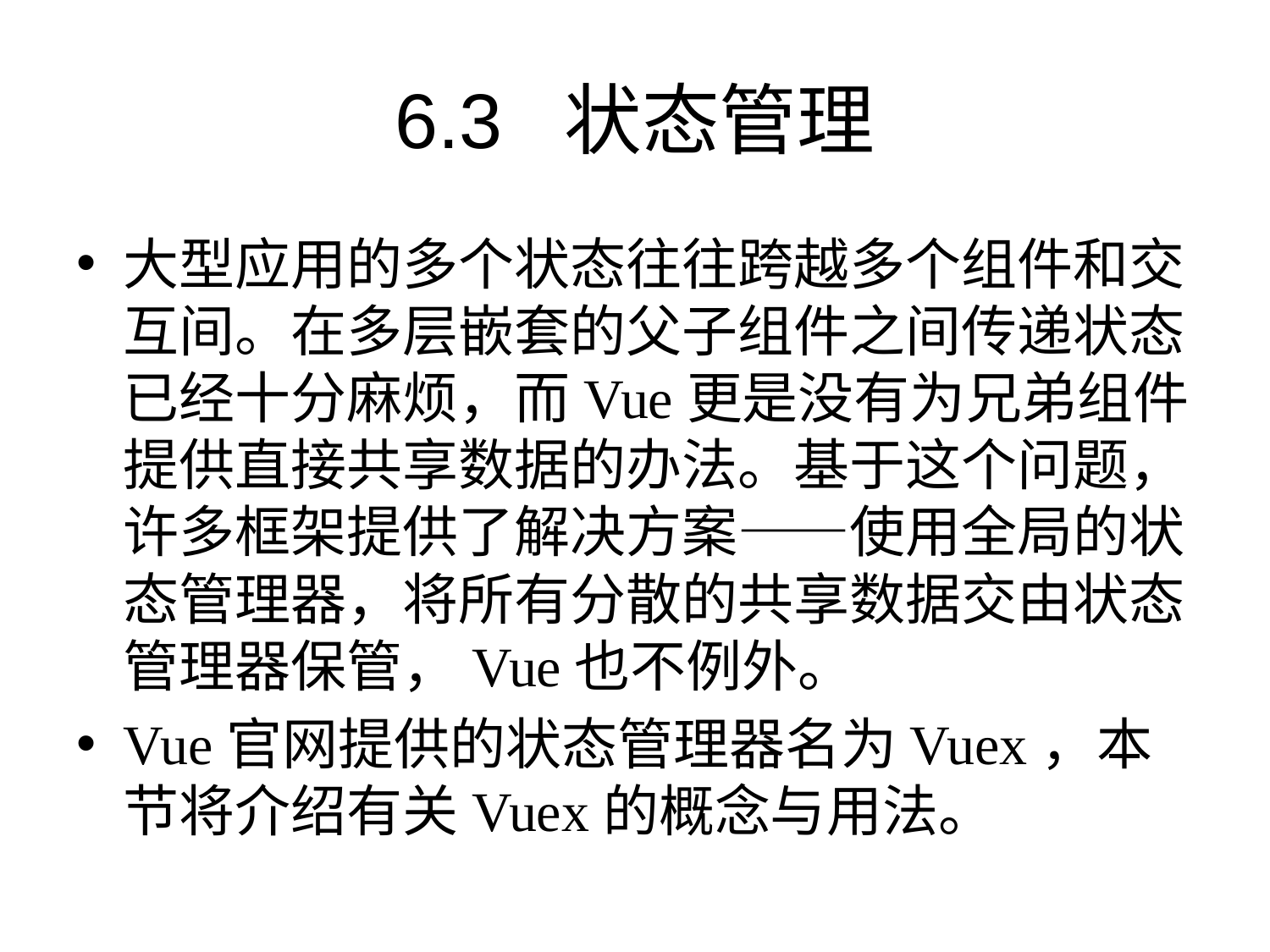

# 6.3  状态管理
大型应用的多个状态往往跨越多个组件和交互间。在多层嵌套的父子组件之间传递状态已经十分麻烦，而Vue更是没有为兄弟组件提供直接共享数据的办法。基于这个问题，许多框架提供了解决方案——使用全局的状态管理器，将所有分散的共享数据交由状态管理器保管，Vue也不例外。
Vue官网提供的状态管理器名为Vuex，本节将介绍有关Vuex的概念与用法。